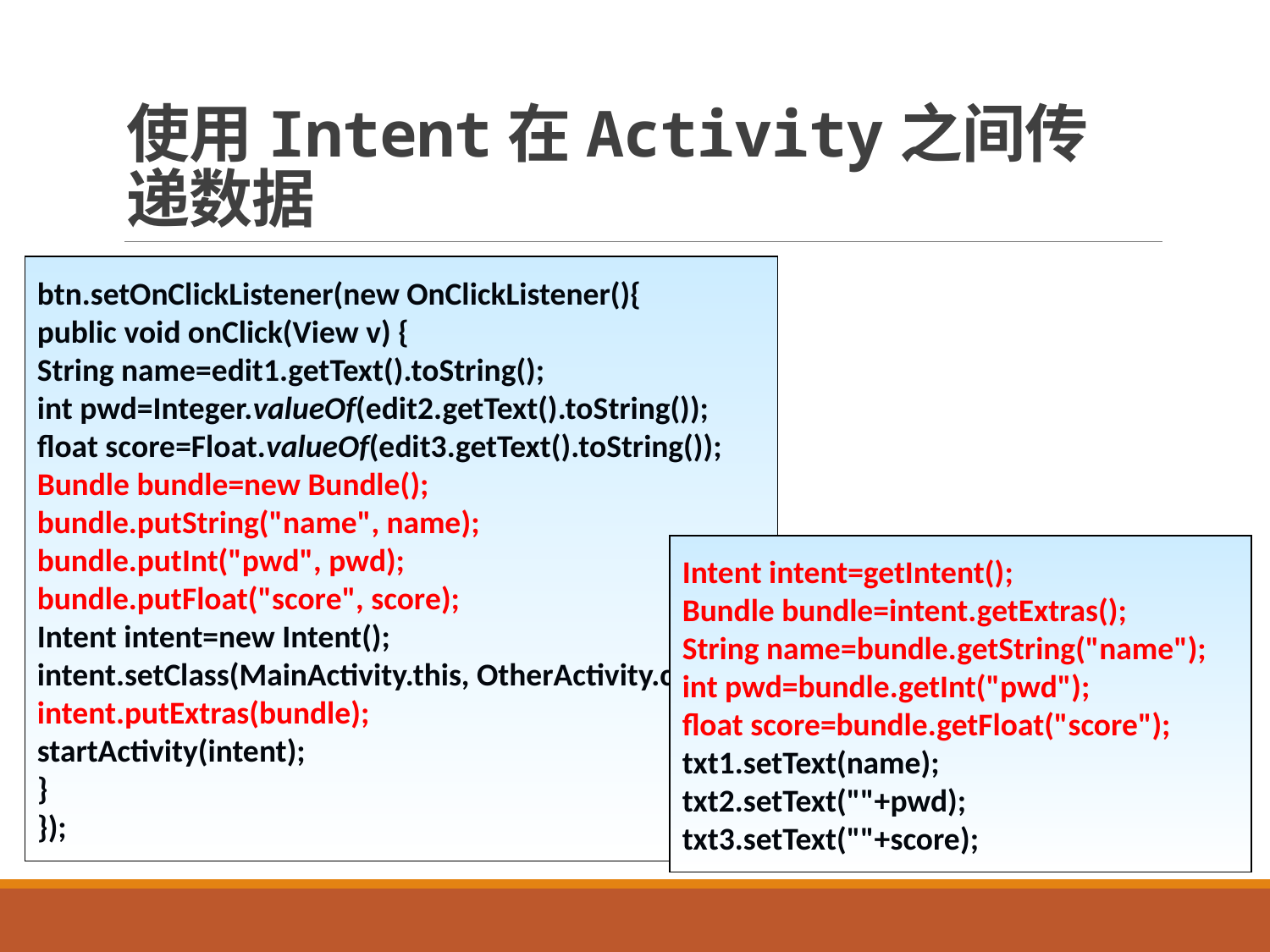

# 使用Intent在Activity之间传递数据
btn.setOnClickListener(new OnClickListener(){
public void onClick(View v) {
String name=edit1.getText().toString();
int pwd=Integer.valueOf(edit2.getText().toString());
float score=Float.valueOf(edit3.getText().toString());
Bundle bundle=new Bundle();
bundle.putString("name", name);
bundle.putInt("pwd", pwd);
bundle.putFloat("score", score);
Intent intent=new Intent();
intent.setClass(MainActivity.this, OtherActivity.class);
intent.putExtras(bundle);
startActivity(intent);
}
});
Intent intent=getIntent();
Bundle bundle=intent.getExtras();
String name=bundle.getString("name");
int pwd=bundle.getInt("pwd");
float score=bundle.getFloat("score");
txt1.setText(name);
txt2.setText(""+pwd);
txt3.setText(""+score);